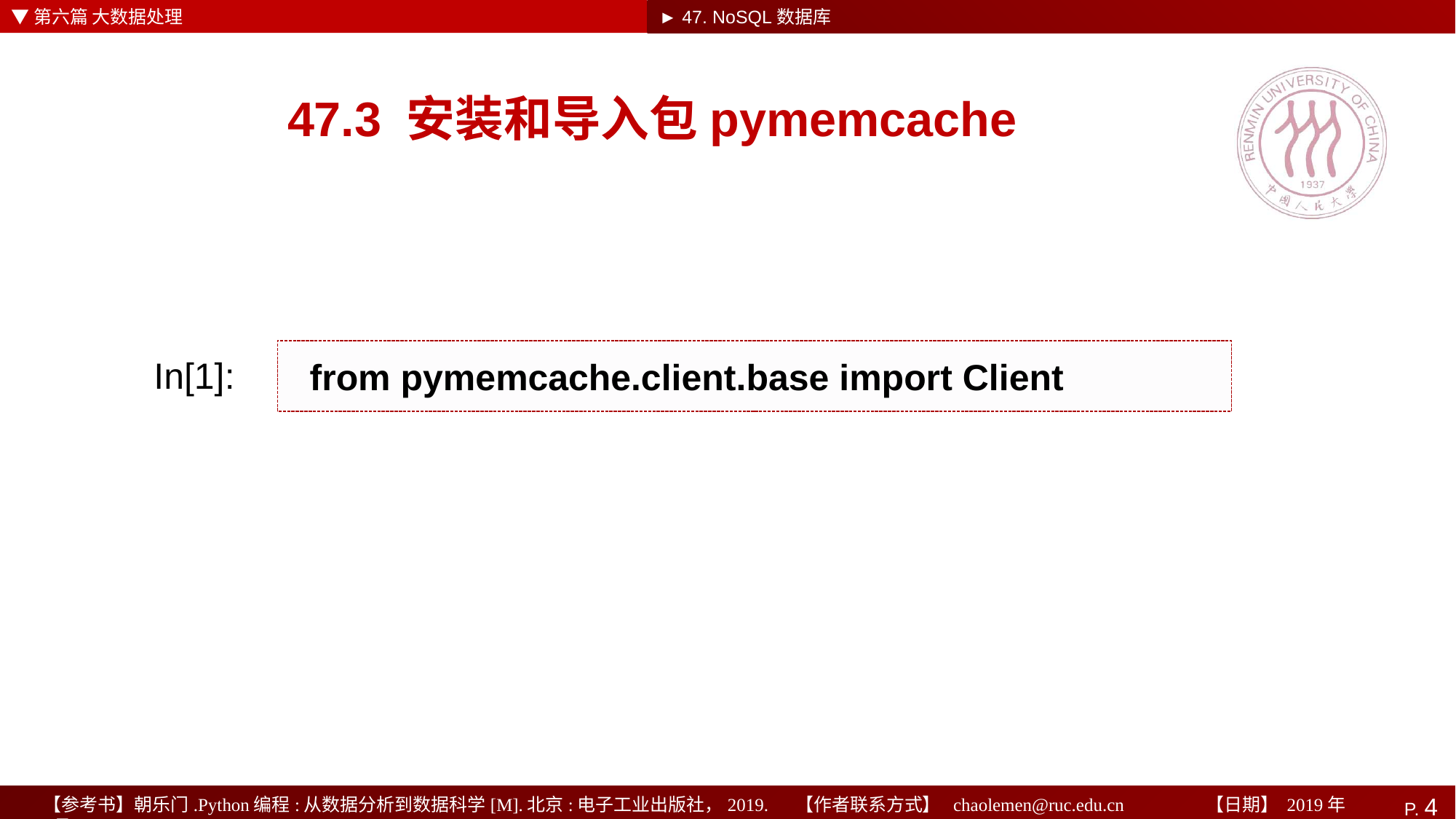

▼第六篇 大数据处理
► 47. NoSQL数据库
# 47.3 安装和导入包pymemcache
from pymemcache.client.base import Client
In[1]: